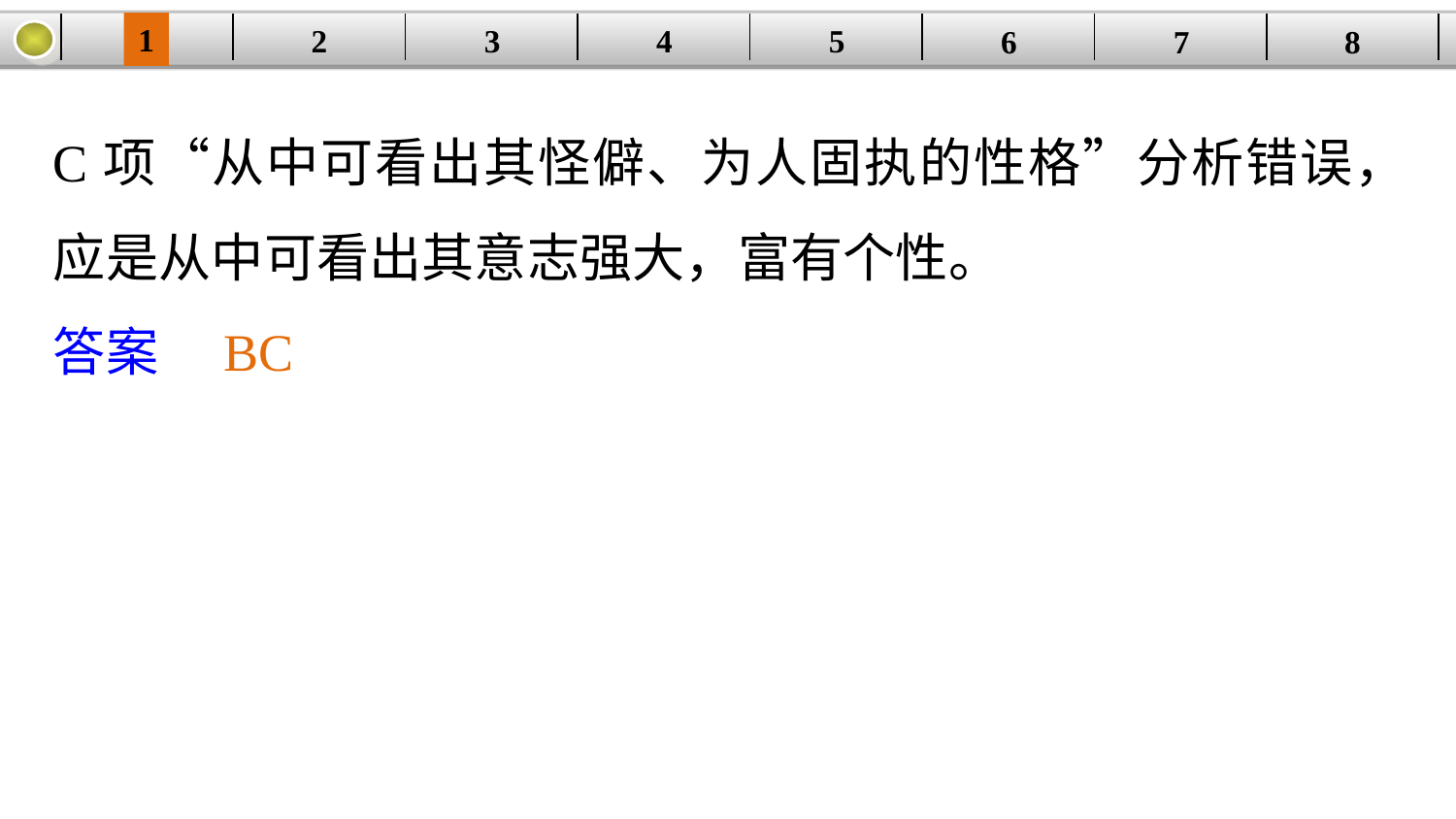

1
2
3
4
|  |  |  |  |  |  |  |  |
| --- | --- | --- | --- | --- | --- | --- | --- |
5
6
7
8

C项“从中可看出其怪僻、为人固执的性格”分析错误，应是从中可看出其意志强大，富有个性。
答案　BC